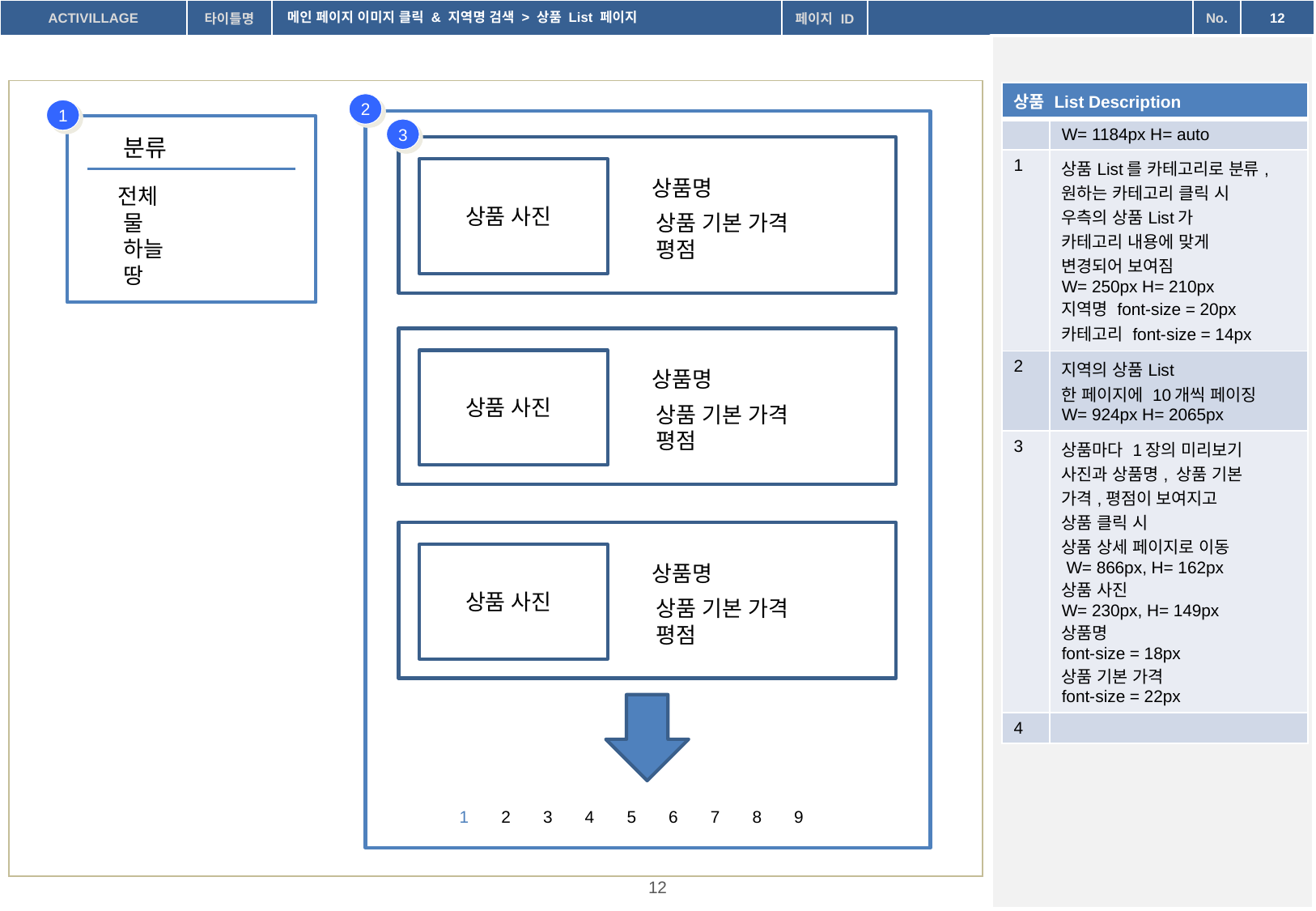

메인 페이지 이미지 클릭 & 지역명 검색 > 상품 List 페이지

| 상품 List Description |  |
| --- | --- |
|  | W= 1184px H= auto |
| 1 | 상품List를 카테고리로 분류, 원하는 카테고리 클릭 시 우측의 상품List가 카테고리 내용에 맞게 변경되어 보여짐 W= 250px H= 210px 지역명 font-size = 20px 카테고리 font-size = 14px |
| 2 | 지역의 상품List 한 페이지에 10개씩 페이징 W= 924px H= 2065px |
| 3 | 상품마다 1장의 미리보기 사진과 상품명, 상품 기본 가격,평점이 보여지고 상품 클릭 시 상품 상세 페이지로 이동 W= 866px, H= 162px 상품 사진 W= 230px, H= 149px 상품명 font-size = 18px 상품 기본 가격 font-size = 22px |
| 4 |  |
2
1
ㅅ

3
분류

     전체
     물
     하늘
     땅

상품명
상품 사진
상품 기본 가격
평점

상품명
상품 사진
상품 기본 가격
평점

상품명
상품 사진
상품 기본 가격
평점

1       2       3       4       5       6       7       8       9